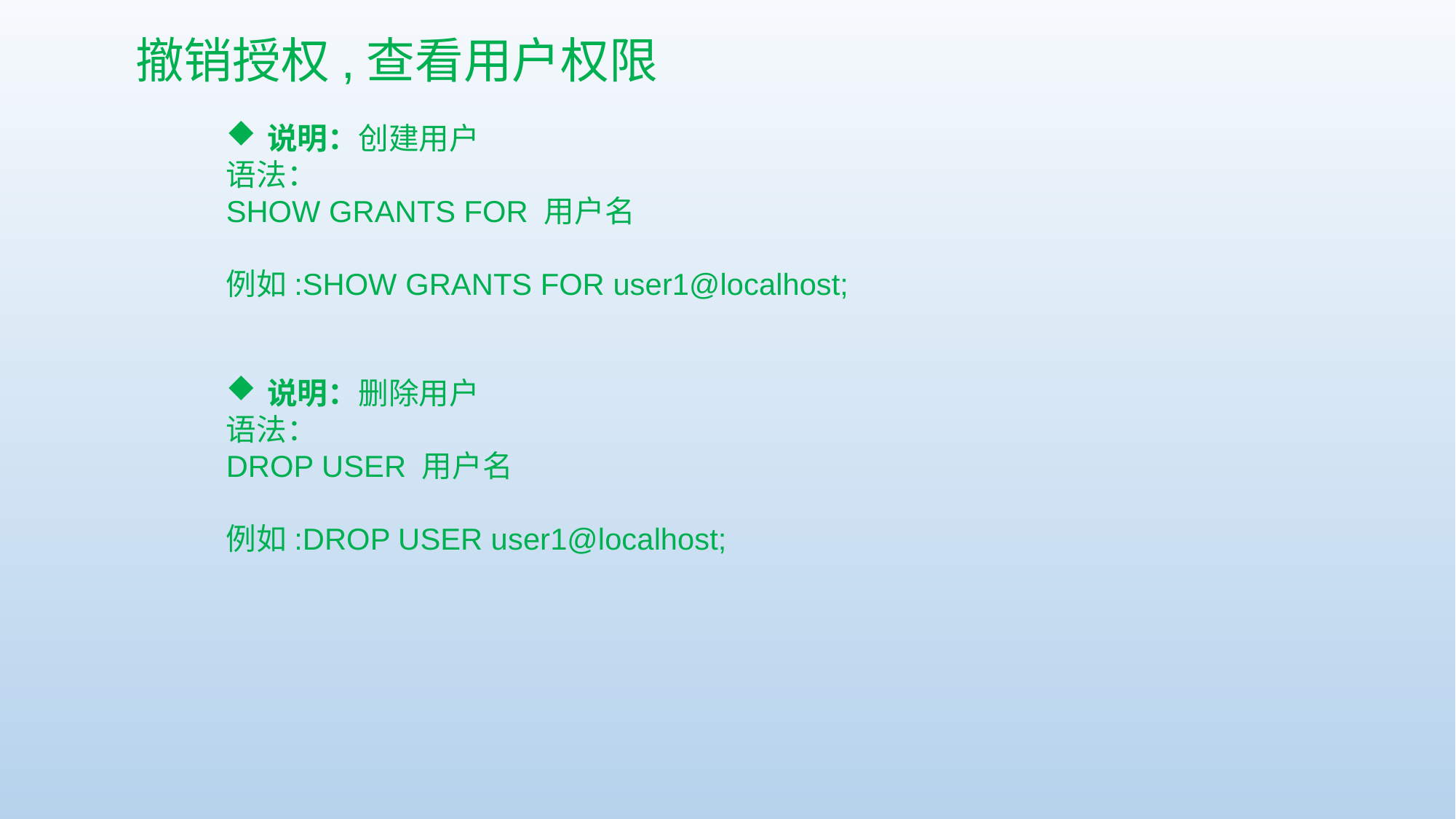

撤销授权,查看用户权限
说明：创建用户
语法：
SHOW GRANTS FOR 用户名

例如:SHOW GRANTS FOR user1@localhost;

说明：删除用户
语法：
DROP USER 用户名

例如:DROP USER user1@localhost;